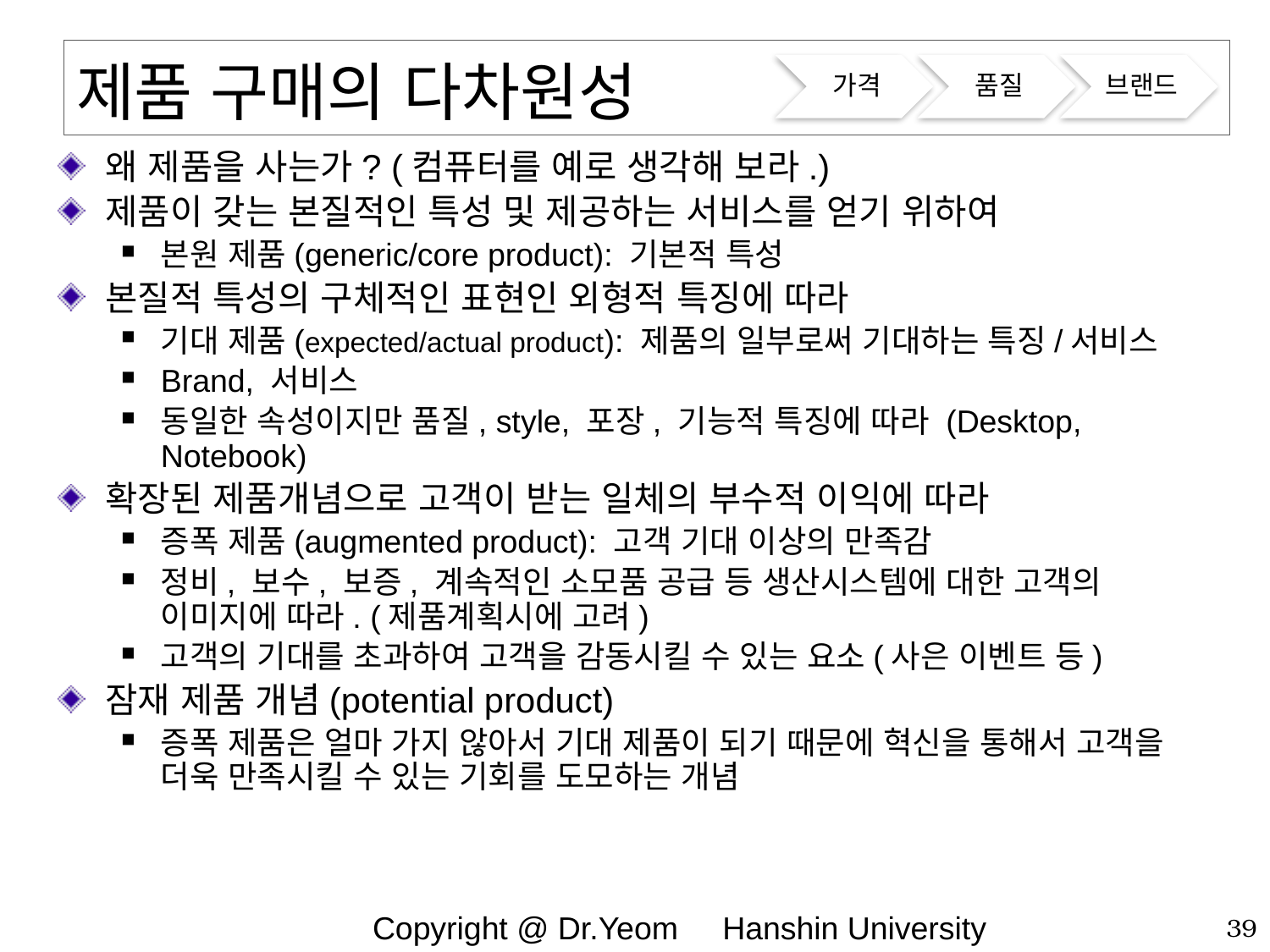

# 제품 구매의 다차원성
가격
품질
브랜드
왜 제품을 사는가? (컴퓨터를 예로 생각해 보라.)
제품이 갖는 본질적인 특성 및 제공하는 서비스를 얻기 위하여
본원 제품(generic/core product): 기본적 특성
본질적 특성의 구체적인 표현인 외형적 특징에 따라
기대 제품(expected/actual product): 제품의 일부로써 기대하는 특징/서비스
Brand, 서비스
동일한 속성이지만 품질, style, 포장, 기능적 특징에 따라 (Desktop, Notebook)
확장된 제품개념으로 고객이 받는 일체의 부수적 이익에 따라
증폭 제품(augmented product): 고객 기대 이상의 만족감
정비, 보수, 보증, 계속적인 소모품 공급 등 생산시스템에 대한 고객의 이미지에 따라. (제품계획시에 고려)
고객의 기대를 초과하여 고객을 감동시킬 수 있는 요소(사은 이벤트 등)
잠재 제품 개념(potential product)
증폭 제품은 얼마 가지 않아서 기대 제품이 되기 때문에 혁신을 통해서 고객을 더욱 만족시킬 수 있는 기회를 도모하는 개념
39